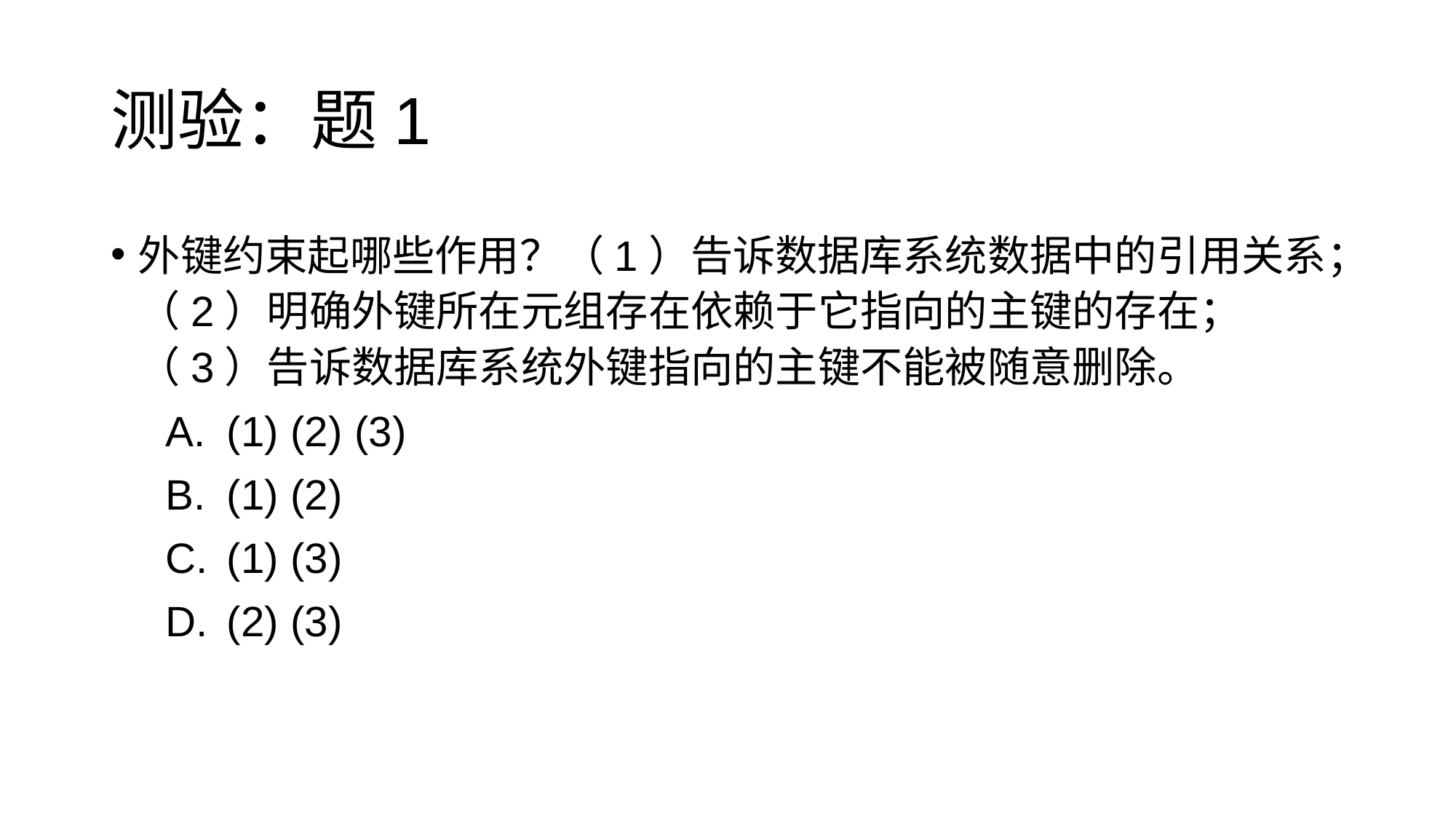

# 测验：题1
外键约束起哪些作用？（1）告诉数据库系统数据中的引用关系；（2）明确外键所在元组存在依赖于它指向的主键的存在；（3）告诉数据库系统外键指向的主键不能被随意删除。
(1) (2) (3)
(1) (2)
(1) (3)
(2) (3)